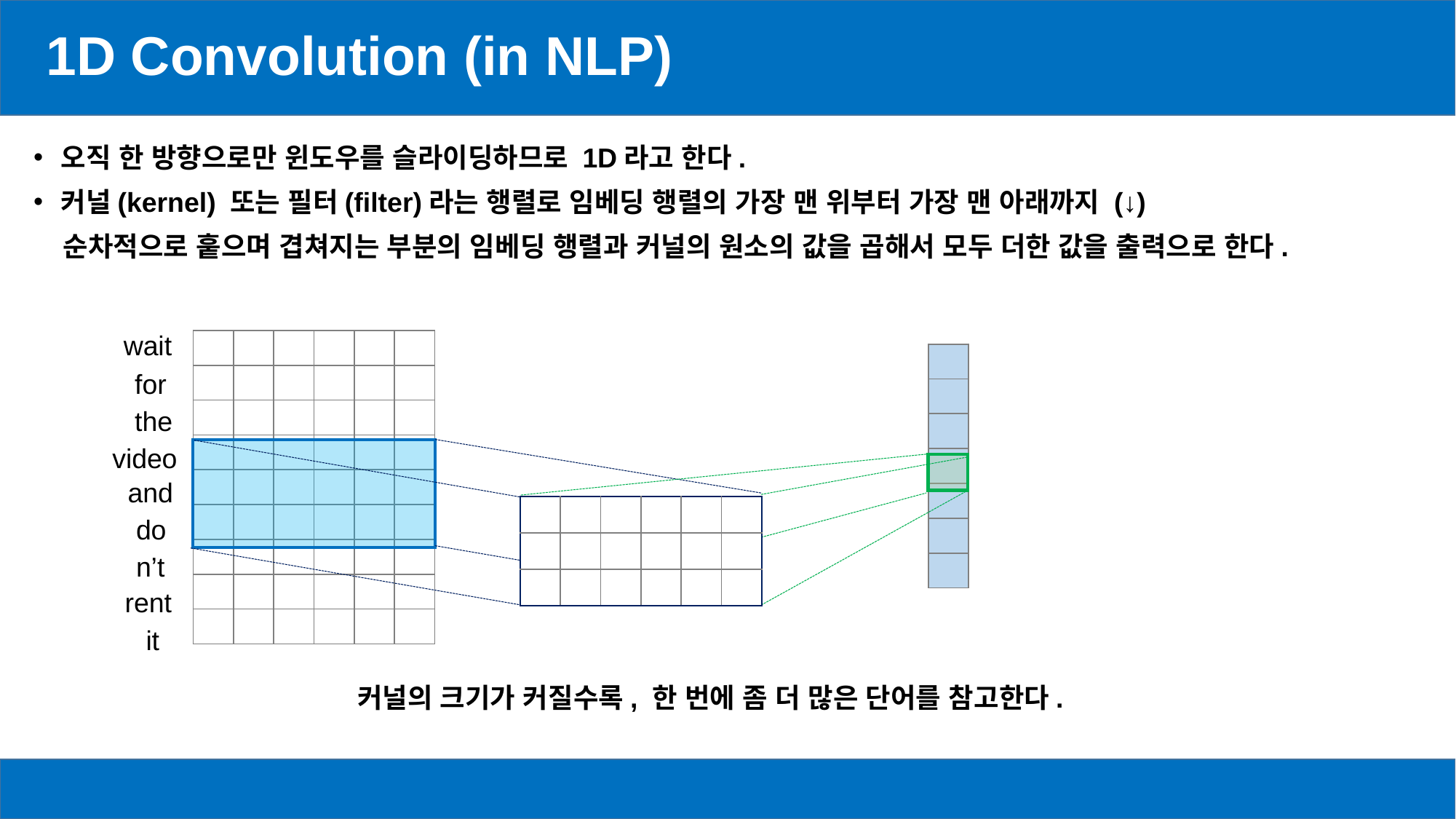

# 1D Convolution (in NLP)
오직 한 방향으로만 윈도우를 슬라이딩하므로 1D라고 한다.
커널(kernel) 또는 필터(filter)라는 행렬로 임베딩 행렬의 가장 맨 위부터 가장 맨 아래까지 (↓)
   순차적으로 훝으며 겹쳐지는 부분의 임베딩 행렬과 커널의 원소의 값을 곱해서 모두 더한 값을 출력으로 한다.

wait
|  |  |  |  |  |  |
| --- | --- | --- | --- | --- | --- |
|  |  |  |  |  |  |
|  |  |  |  |  |  |
|  |  |  |  |  |  |
|  |  |  |  |  |  |
|  |  |  |  |  |  |
|  |  |  |  |  |  |
|  |  |  |  |  |  |
|  |  |  |  |  |  |
|  |
| --- |
|  |
|  |
|  |
|  |
|  |
|  |
for
the
video

and
|  |  |  |  |  |  |
| --- | --- | --- | --- | --- | --- |
|  |  |  |  |  |  |
|  |  |  |  |  |  |
do
n’t
rent
it
커널의 크기가 커질수록, 한 번에 좀 더 많은 단어를 참고한다.